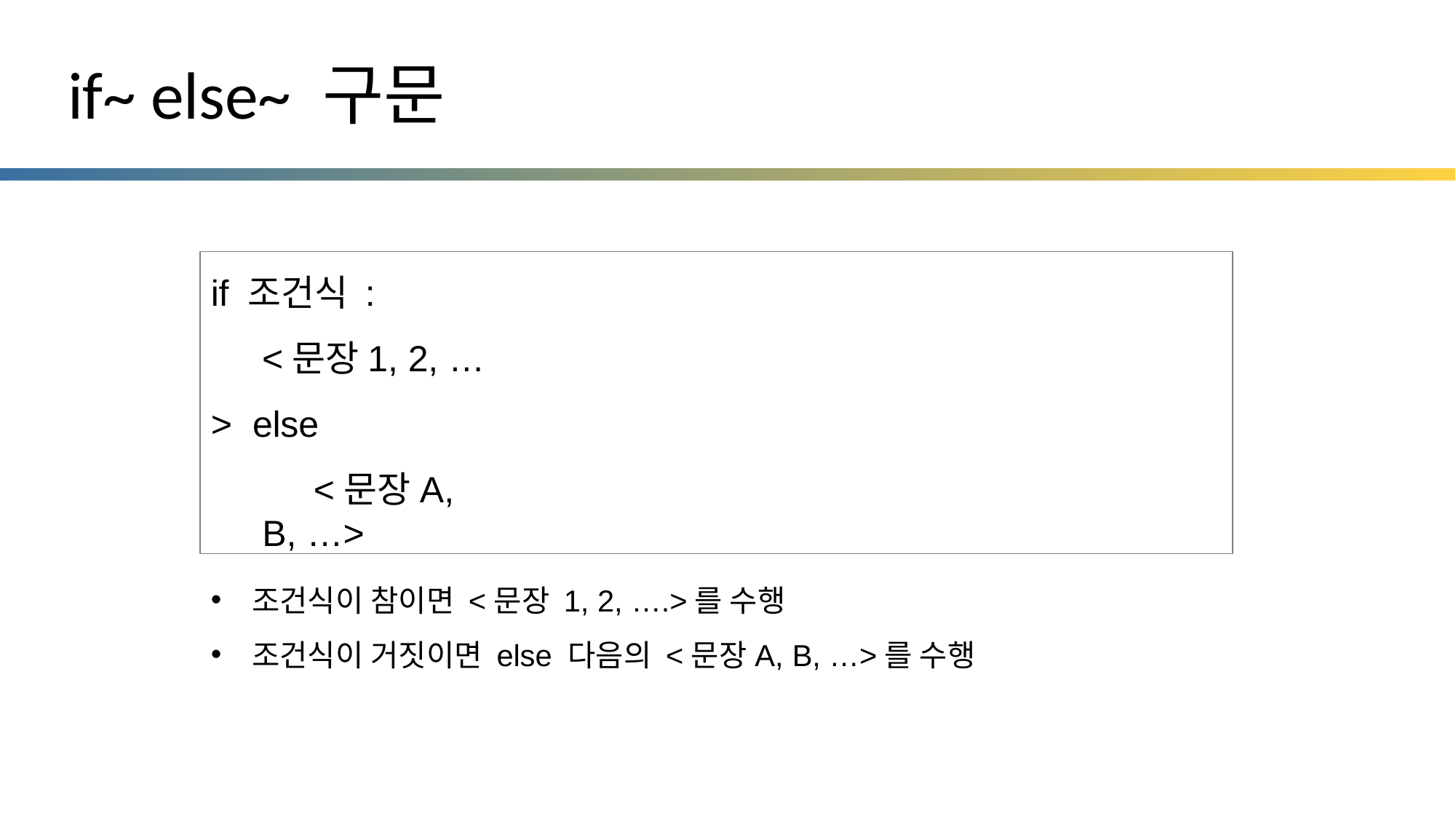

# if~ else~ 구문
if 조건식 :
<문장1, 2, …>  else
<문장A, B, …>
조건식이 참이면 <문장 1, 2, ….>를 수행
조건식이 거짓이면 else 다음의 <문장A, B, …>를 수행